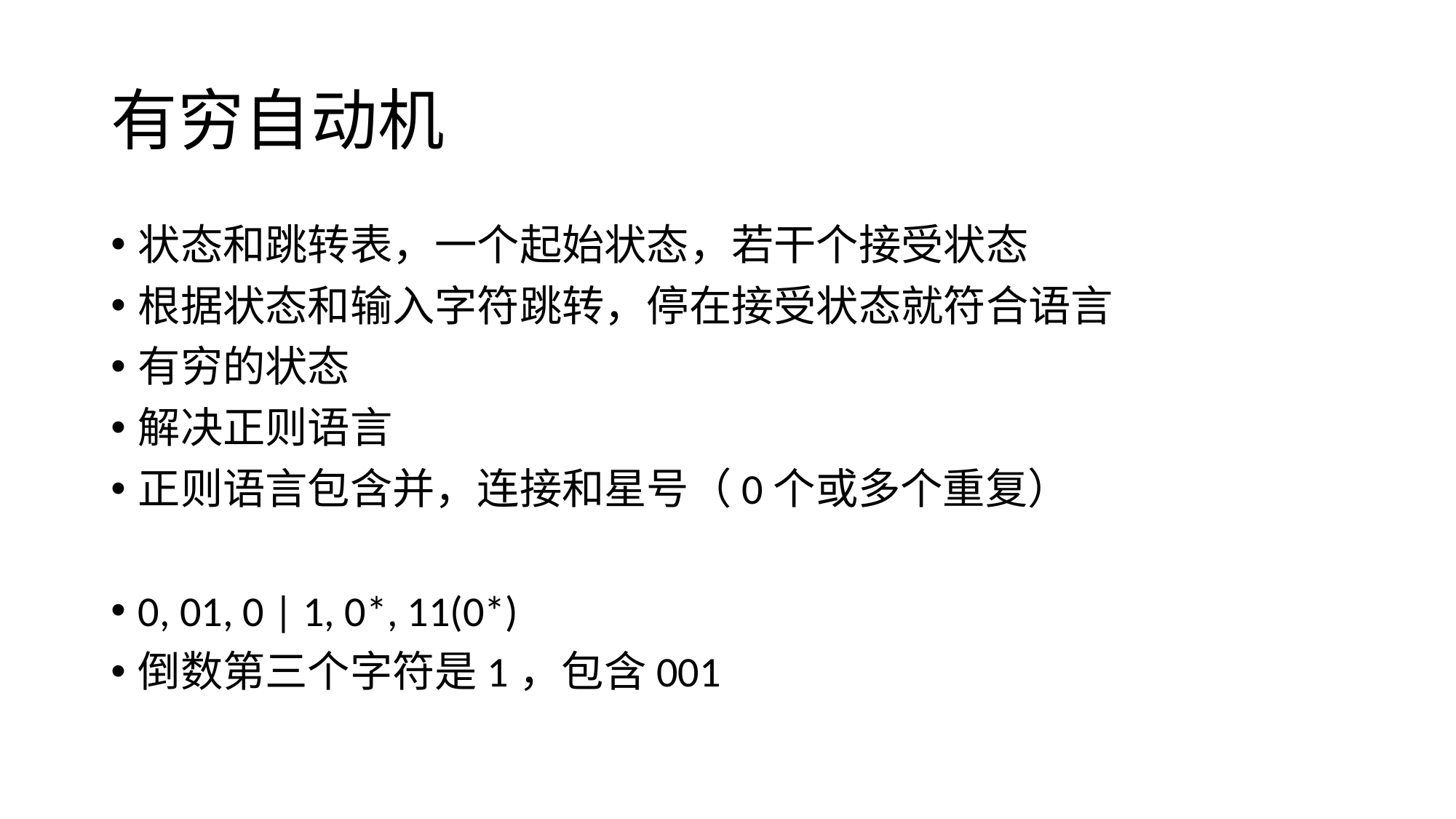

# 有穷自动机
状态和跳转表，一个起始状态，若干个接受状态
根据状态和输入字符跳转，停在接受状态就符合语言
有穷的状态
解决正则语言
正则语言包含并，连接和星号（0个或多个重复）

0, 01, 0 | 1, 0*, 11(0*)
倒数第三个字符是1，包含001